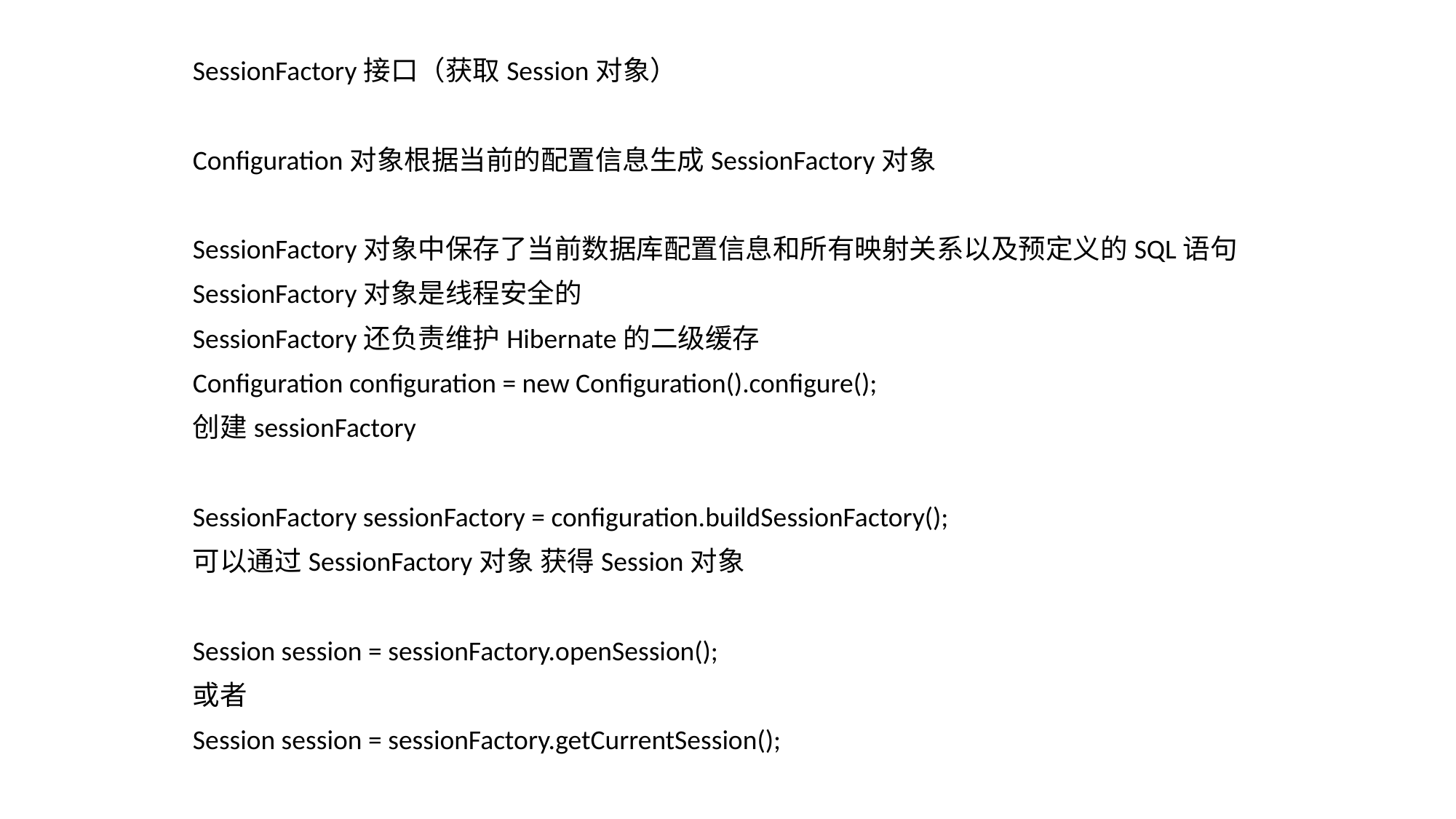

SessionFactory接口（获取Session对象）

Configuration对象根据当前的配置信息生成SessionFactory对象

SessionFactory对象中保存了当前数据库配置信息和所有映射关系以及预定义的SQL语句
SessionFactory对象是线程安全的
SessionFactory还负责维护Hibernate的二级缓存
Configuration configuration = new Configuration().configure();
创建sessionFactory

SessionFactory sessionFactory = configuration.buildSessionFactory();
可以通过SessionFactory对象 获得Session对象

Session session = sessionFactory.openSession();
或者
Session session = sessionFactory.getCurrentSession();